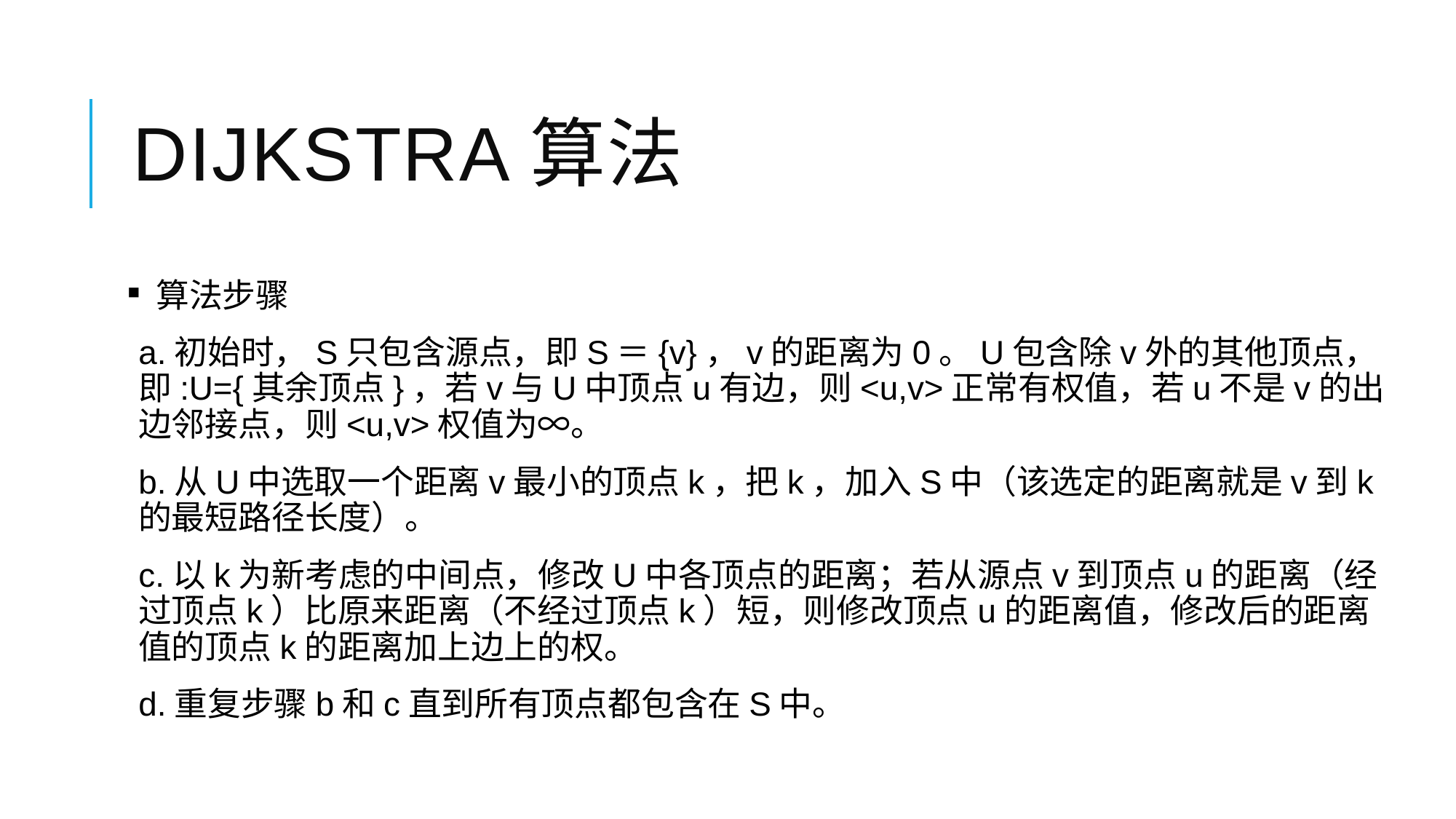

# Dijkstra算法
 算法步骤
a.初始时，S只包含源点，即S＝{v}，v的距离为0。U包含除v外的其他顶点，即:U={其余顶点}，若v与U中顶点u有边，则<u,v>正常有权值，若u不是v的出边邻接点，则<u,v>权值为∞。
b.从U中选取一个距离v最小的顶点k，把k，加入S中（该选定的距离就是v到k的最短路径长度）。
c.以k为新考虑的中间点，修改U中各顶点的距离；若从源点v到顶点u的距离（经过顶点k）比原来距离（不经过顶点k）短，则修改顶点u的距离值，修改后的距离值的顶点k的距离加上边上的权。
d.重复步骤b和c直到所有顶点都包含在S中。